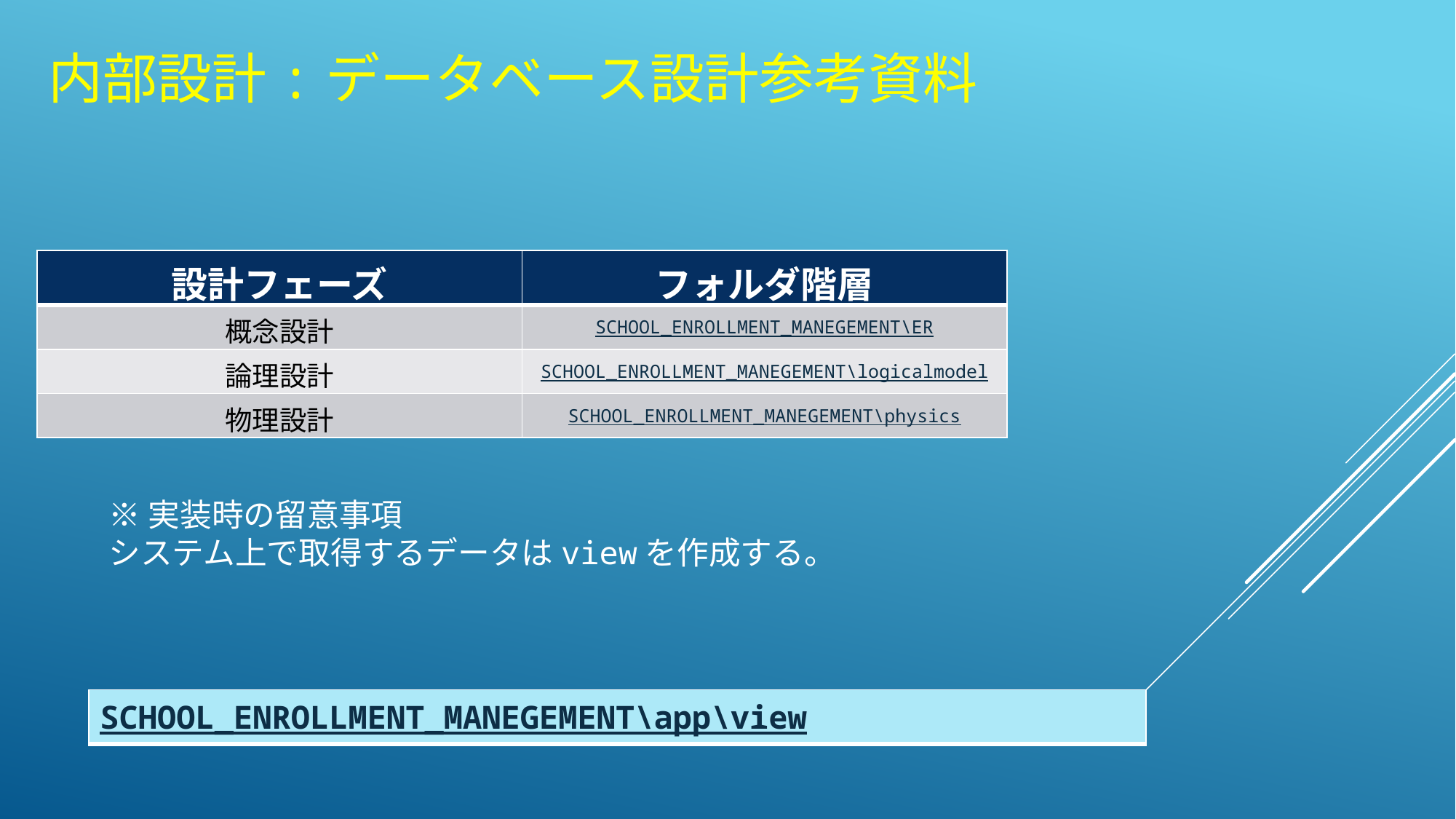

内部設計:データベース設計参考資料
| 設計フェーズ | フォルダ階層 |
| --- | --- |
| 概念設計 | SCHOOL\_ENROLLMENT\_MANEGEMENT\ER |
| 論理設計 | SCHOOL\_ENROLLMENT\_MANEGEMENT\logicalmodel |
| 物理設計 | SCHOOL\_ENROLLMENT\_MANEGEMENT\physics |
※実装時の留意事項
システム上で取得するデータはviewを作成する。
| SCHOOL\_ENROLLMENT\_MANEGEMENT\app\view |
| --- |